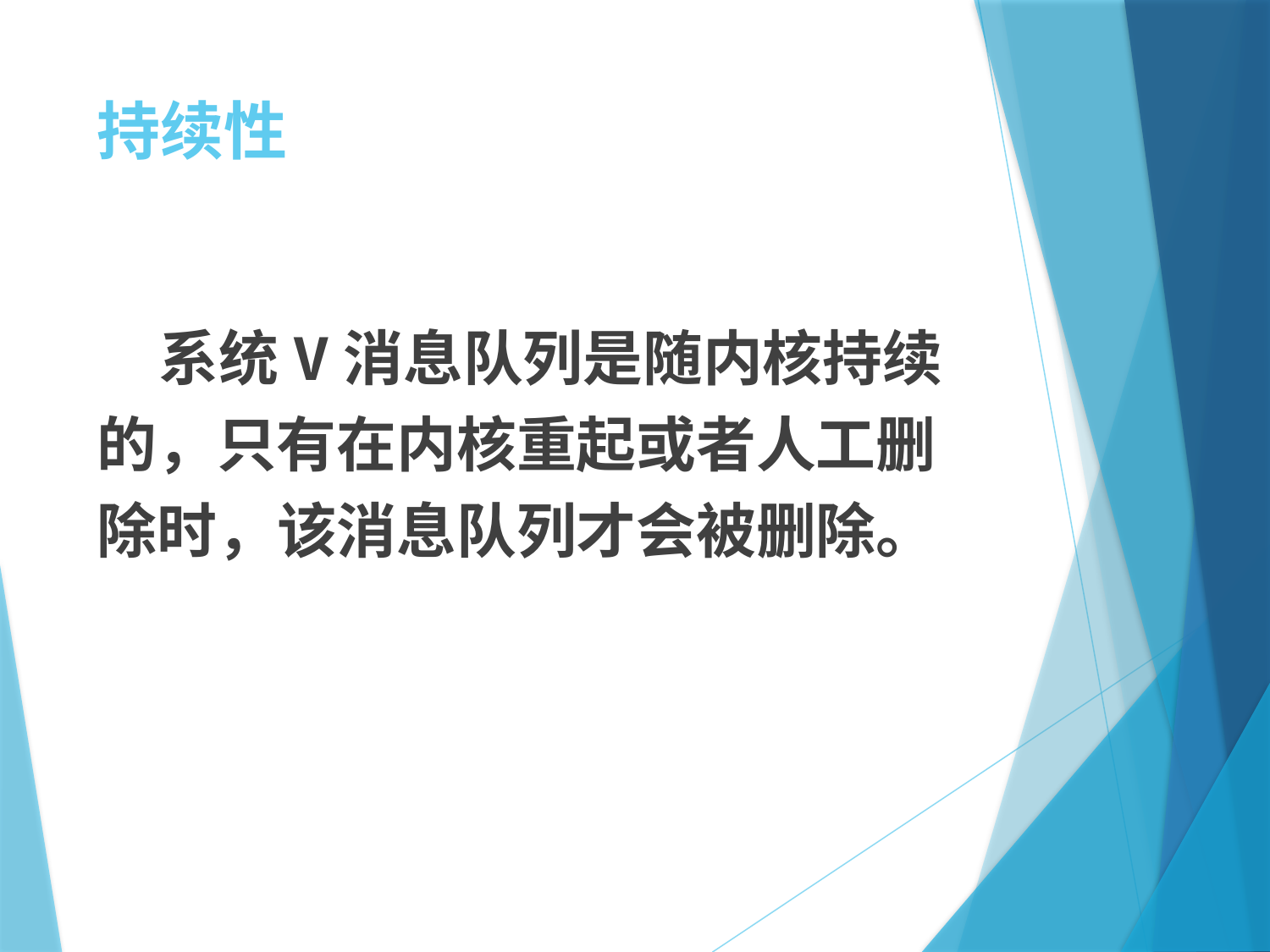

# 持续性
系统V消息队列是随内核持续的，只有在内核重起或者人工删除时，该消息队列才会被删除。